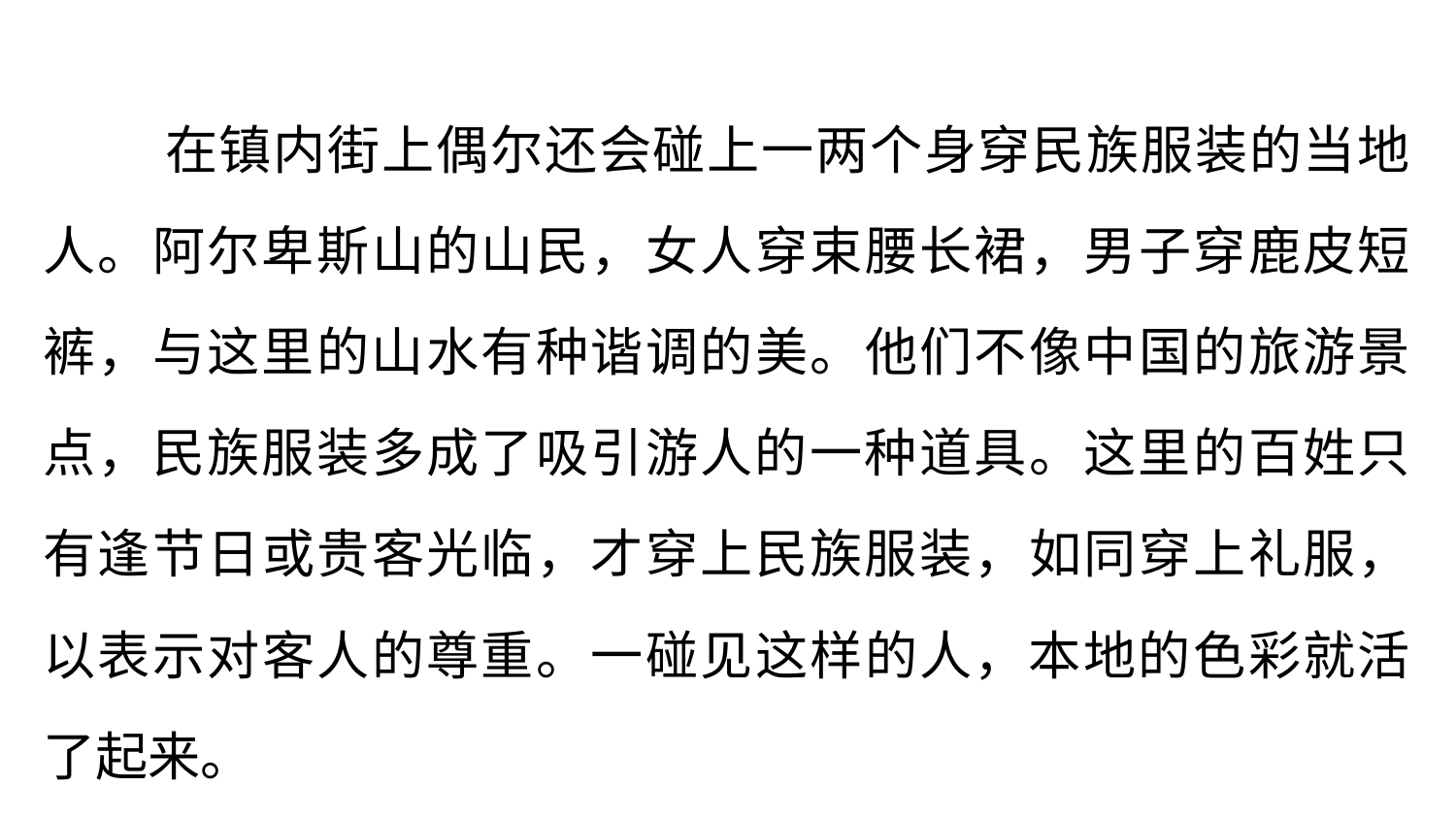

在镇内街上偶尔还会碰上一两个身穿民族服装的当地人。阿尔卑斯山的山民，女人穿束腰长裙，男子穿鹿皮短裤，与这里的山水有种谐调的美。他们不像中国的旅游景点，民族服装多成了吸引游人的一种道具。这里的百姓只有逢节日或贵客光临，才穿上民族服装，如同穿上礼服，以表示对客人的尊重。一碰见这样的人，本地的色彩就活了起来。